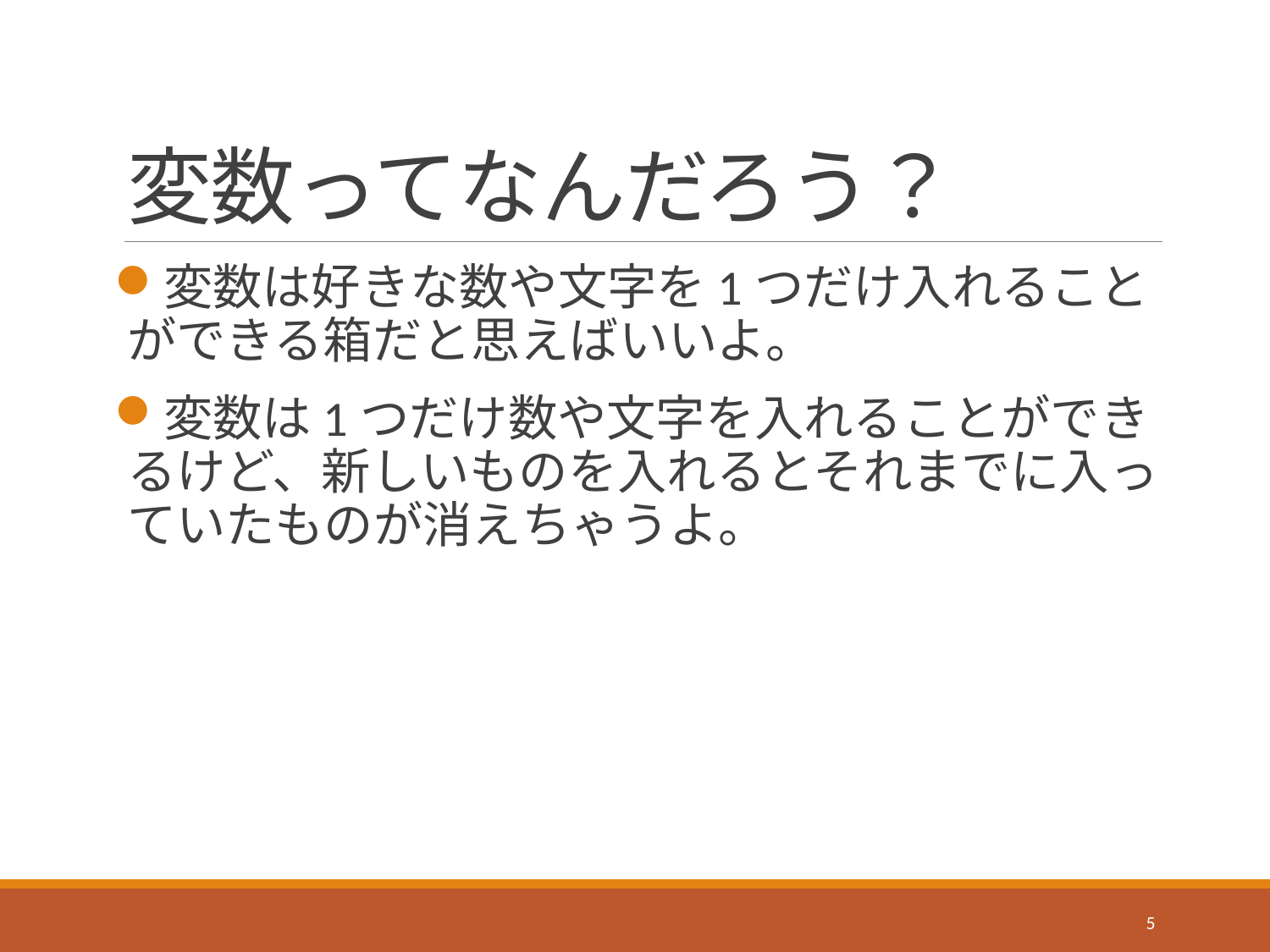

# 変数ってなんだろう？
変数は好きな数や文字を1つだけ入れることができる箱だと思えばいいよ。
変数は1つだけ数や文字を入れることができるけど、新しいものを入れるとそれまでに入っていたものが消えちゃうよ。

5